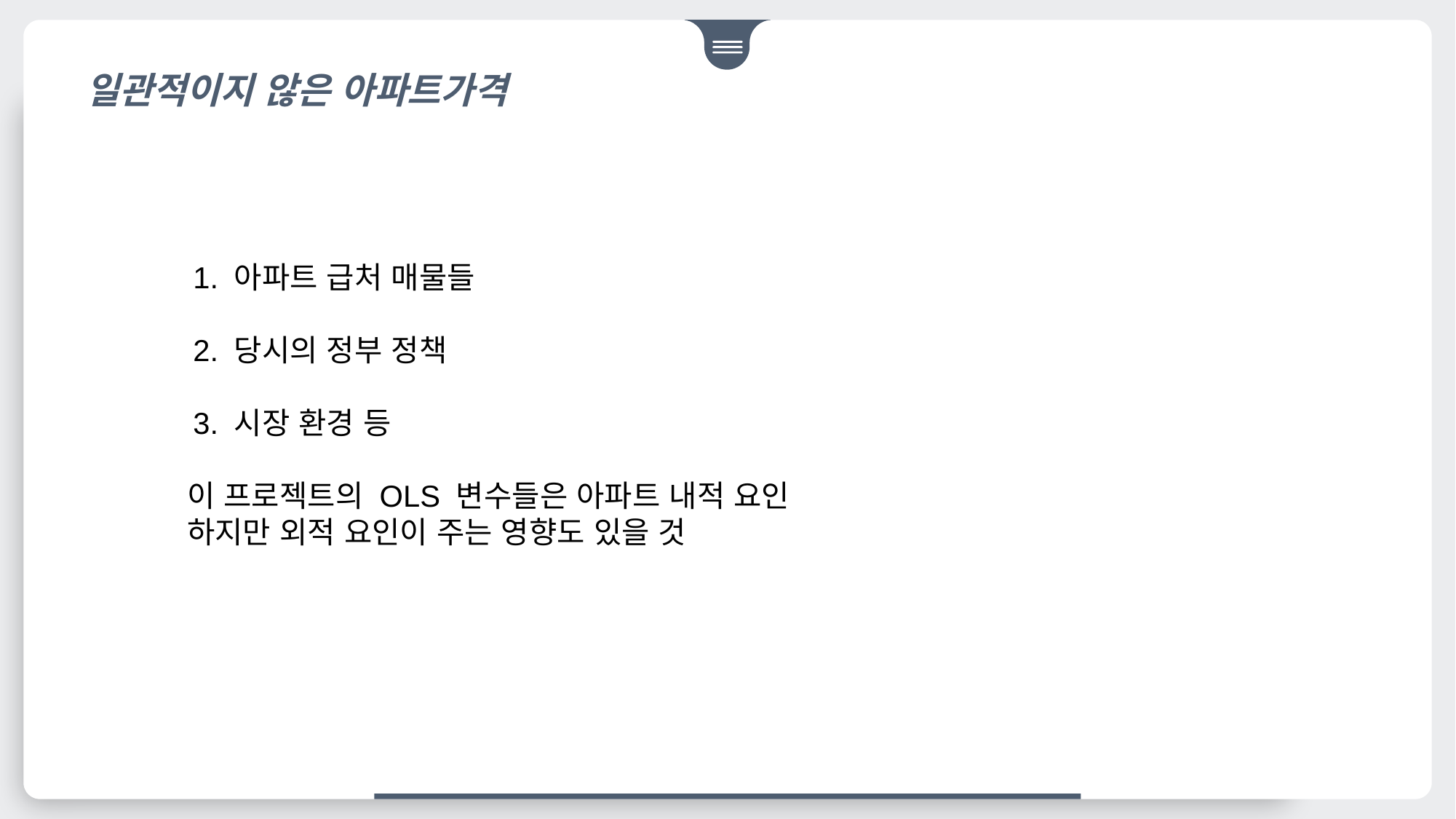

일관적이지 않은 아파트가격
1. 아파트 급처 매물들

2. 당시의 정부 정책

3. 시장 환경 등

이 프로젝트의 OLS 변수들은 아파트 내적 요인
하지만 외적 요인이 주는 영향도 있을 것